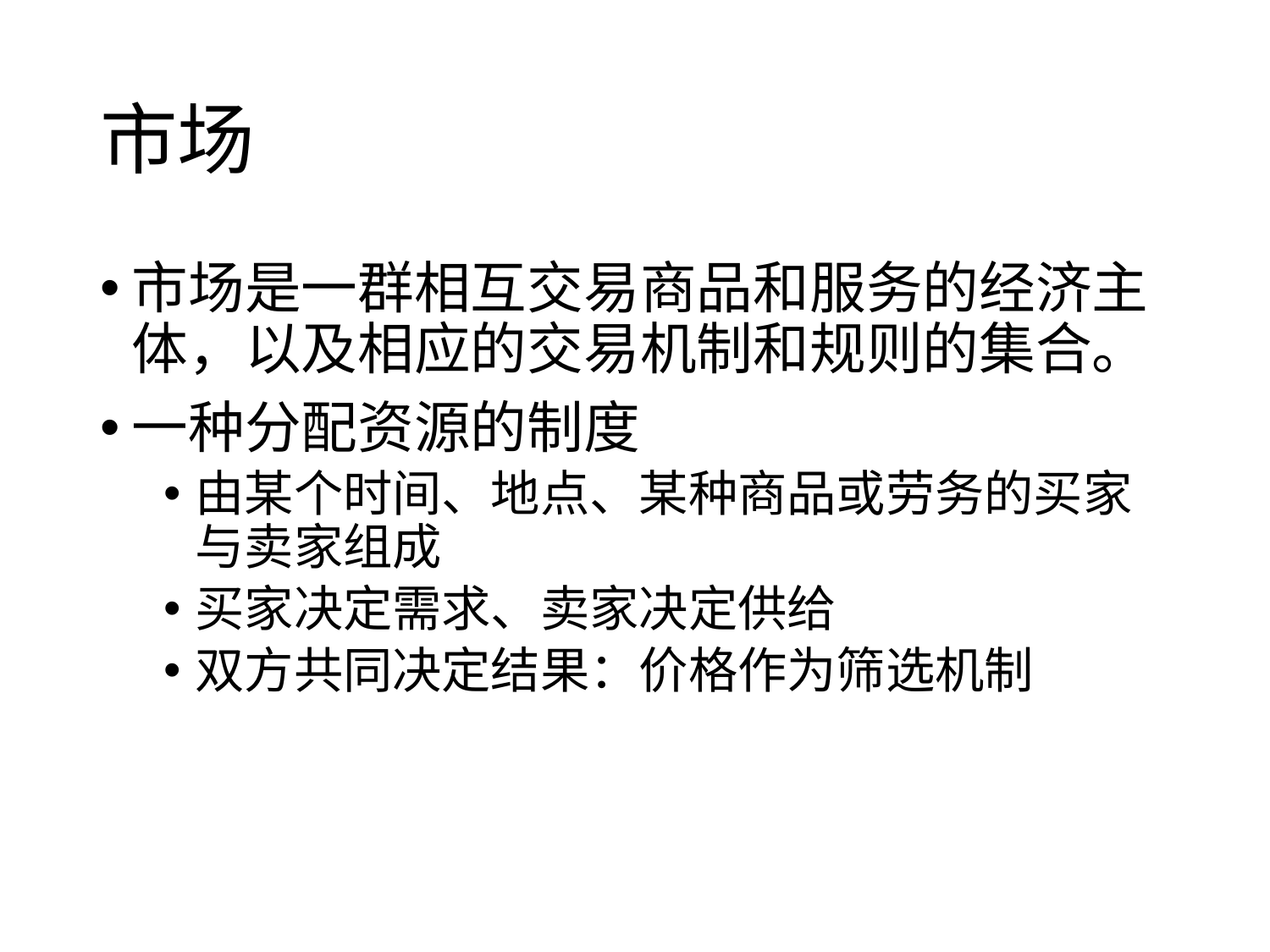

# 市场
市场是一群相互交易商品和服务的经济主体，以及相应的交易机制和规则的集合。
一种分配资源的制度
由某个时间、地点、某种商品或劳务的买家与卖家组成
买家决定需求、卖家决定供给
双方共同决定结果：价格作为筛选机制